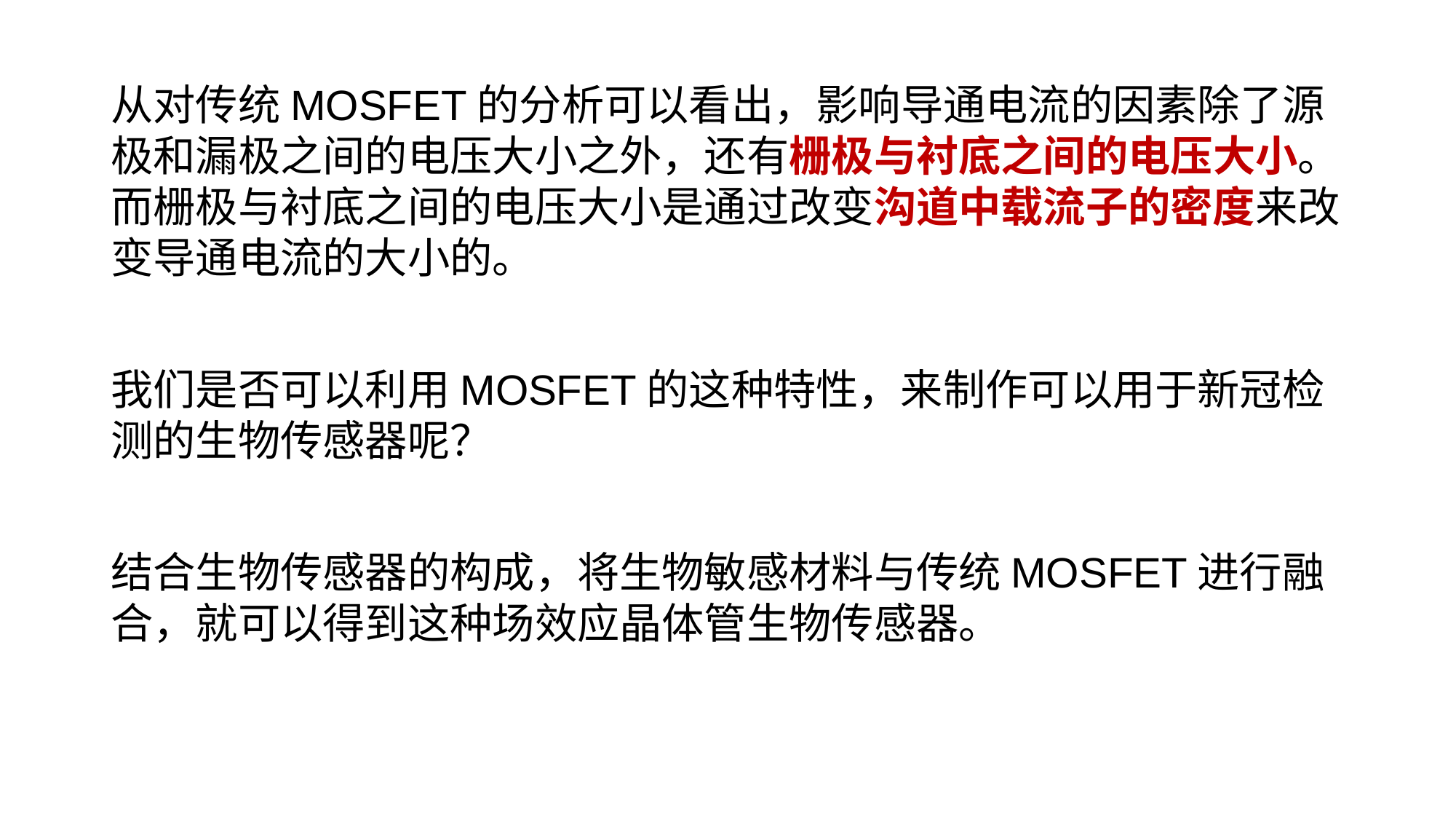

从对传统MOSFET的分析可以看出，影响导通电流的因素除了源极和漏极之间的电压大小之外，还有栅极与衬底之间的电压大小。而栅极与衬底之间的电压大小是通过改变沟道中载流子的密度来改变导通电流的大小的。

我们是否可以利用MOSFET的这种特性，来制作可以用于新冠检测的生物传感器呢？

结合生物传感器的构成，将生物敏感材料与传统MOSFET进行融合，就可以得到这种场效应晶体管生物传感器。